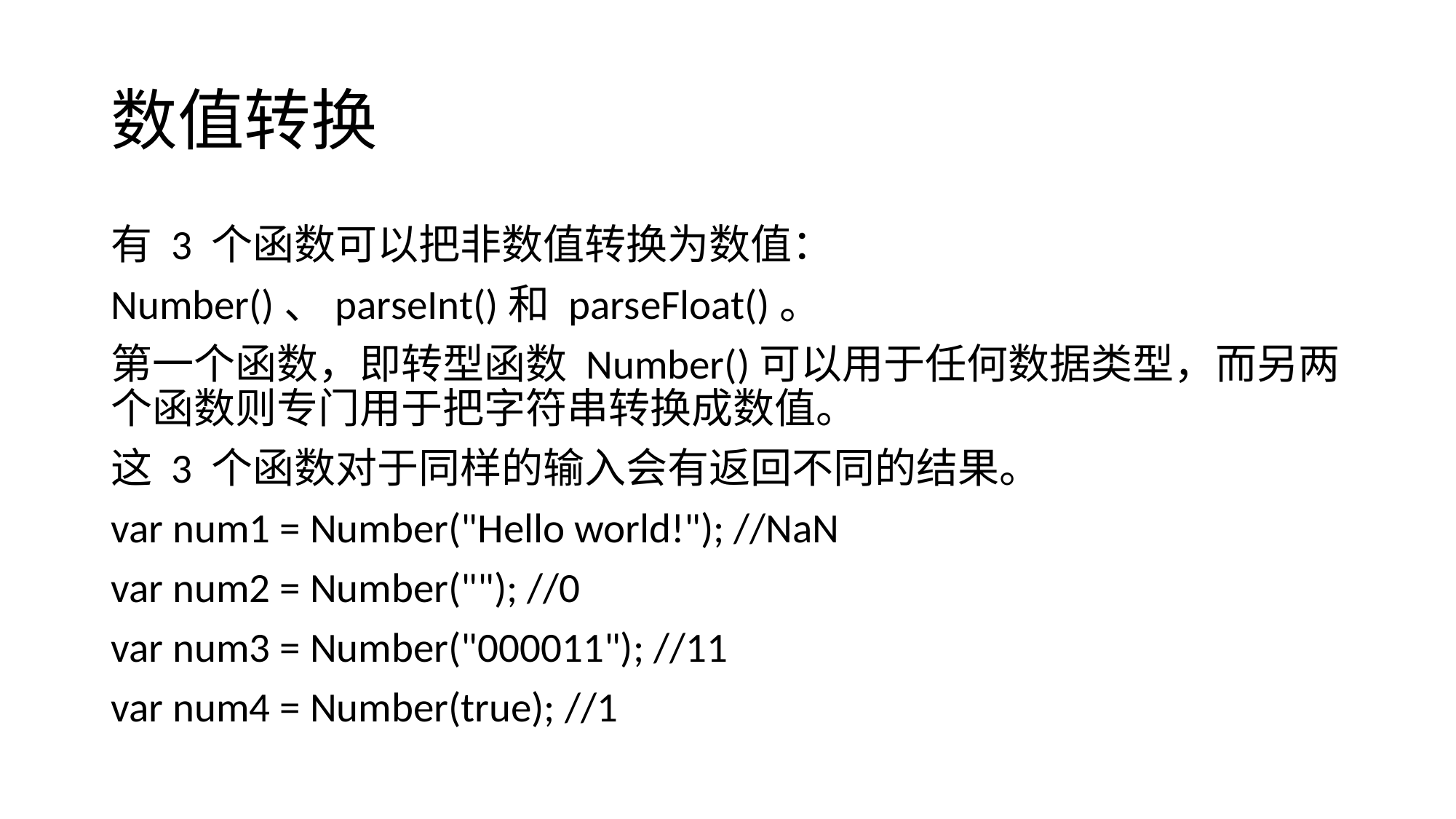

# 数值转换
有 3 个函数可以把非数值转换为数值：
Number()、parseInt()和 parseFloat()。
第一个函数，即转型函数 Number()可以用于任何数据类型，而另两个函数则专门用于把字符串转换成数值。
这 3 个函数对于同样的输入会有返回不同的结果。
var num1 = Number("Hello world!"); //NaN
var num2 = Number(""); //0
var num3 = Number("000011"); //11
var num4 = Number(true); //1